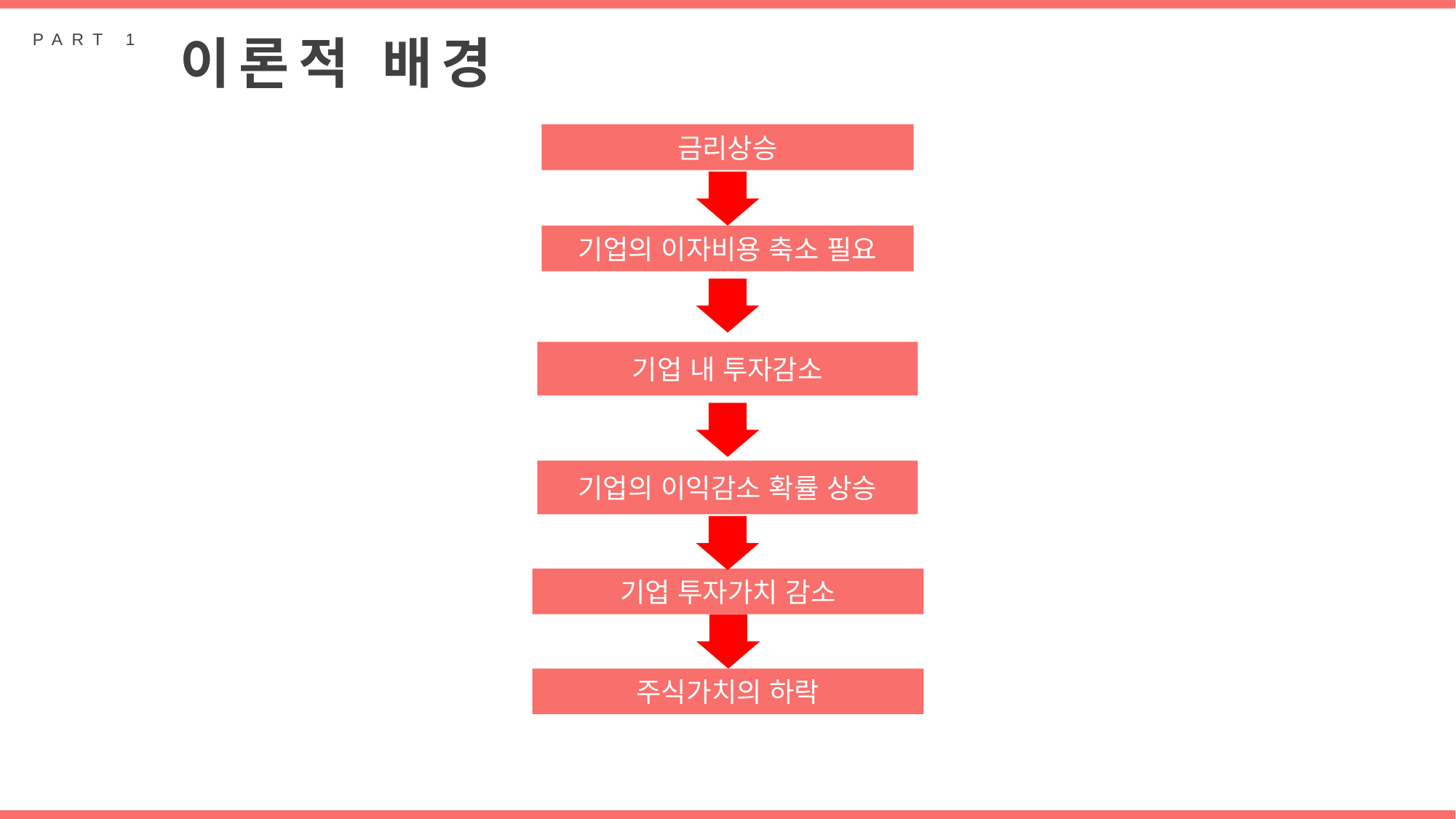

PART 1
이론적 배경
금리상승
기업의 이자비용 축소 필요

기업 내 투자감소
기업의 이익감소 확률 상승

기업 투자가치 감소
주식가치의 하락